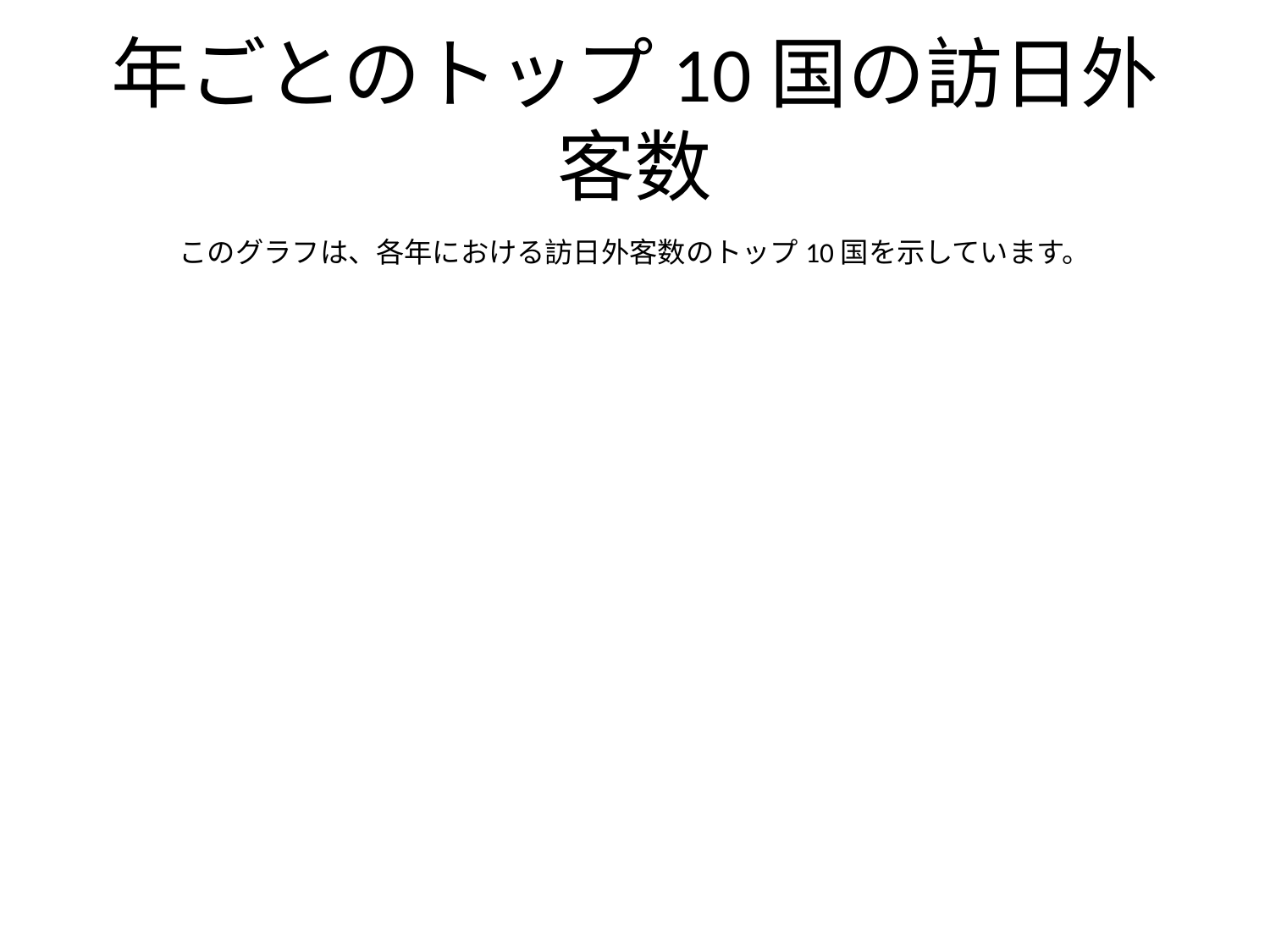

# 年ごとのトップ10国の訪日外客数

このグラフは、各年における訪日外客数のトップ10国を示しています。